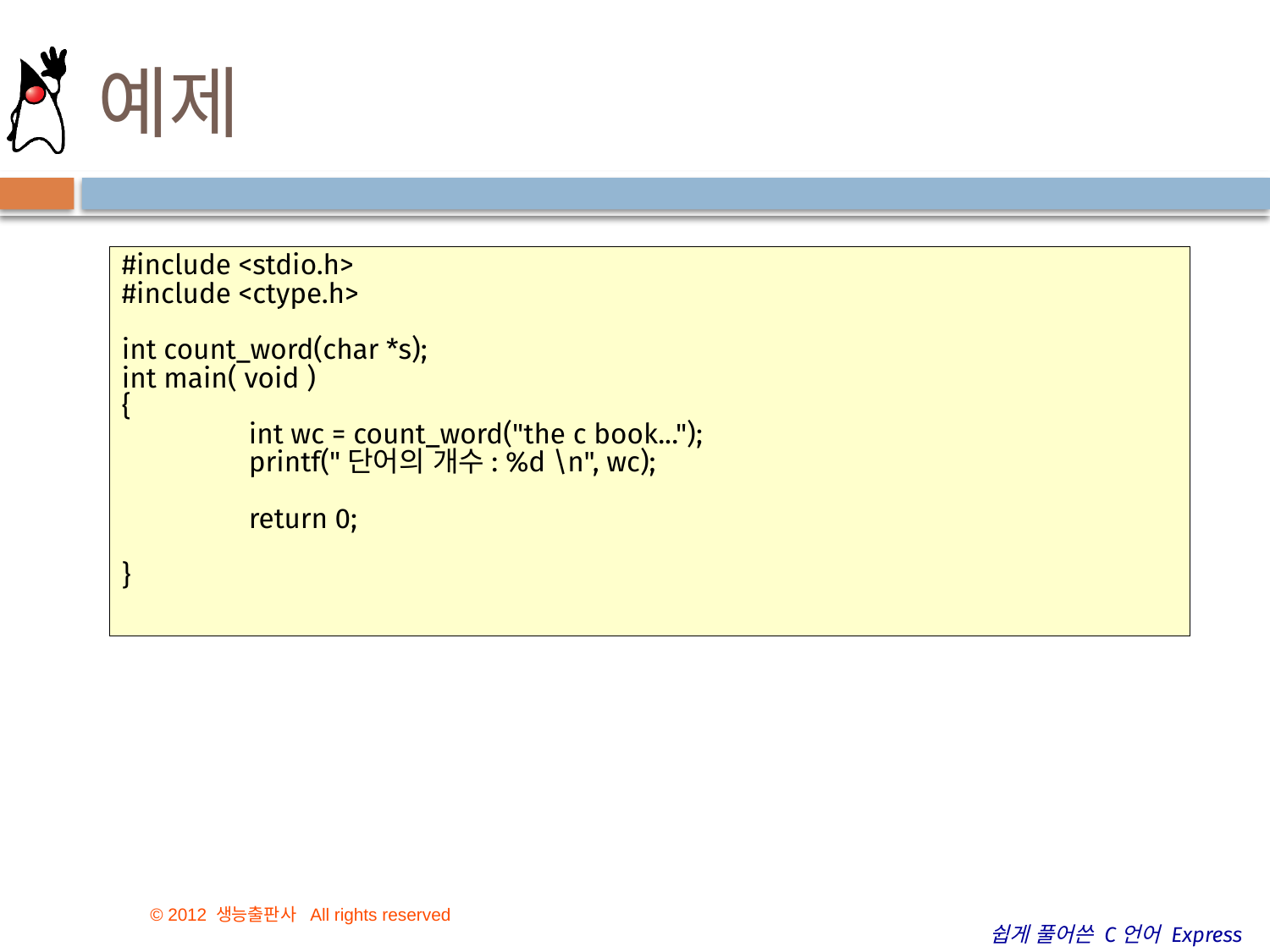

# 예제
#include <stdio.h>
#include <ctype.h>

int count_word(char *s);
int main( void )
{
	int wc = count_word("the c book...");
	printf("단어의 개수: %d \n", wc);

	return 0;

}